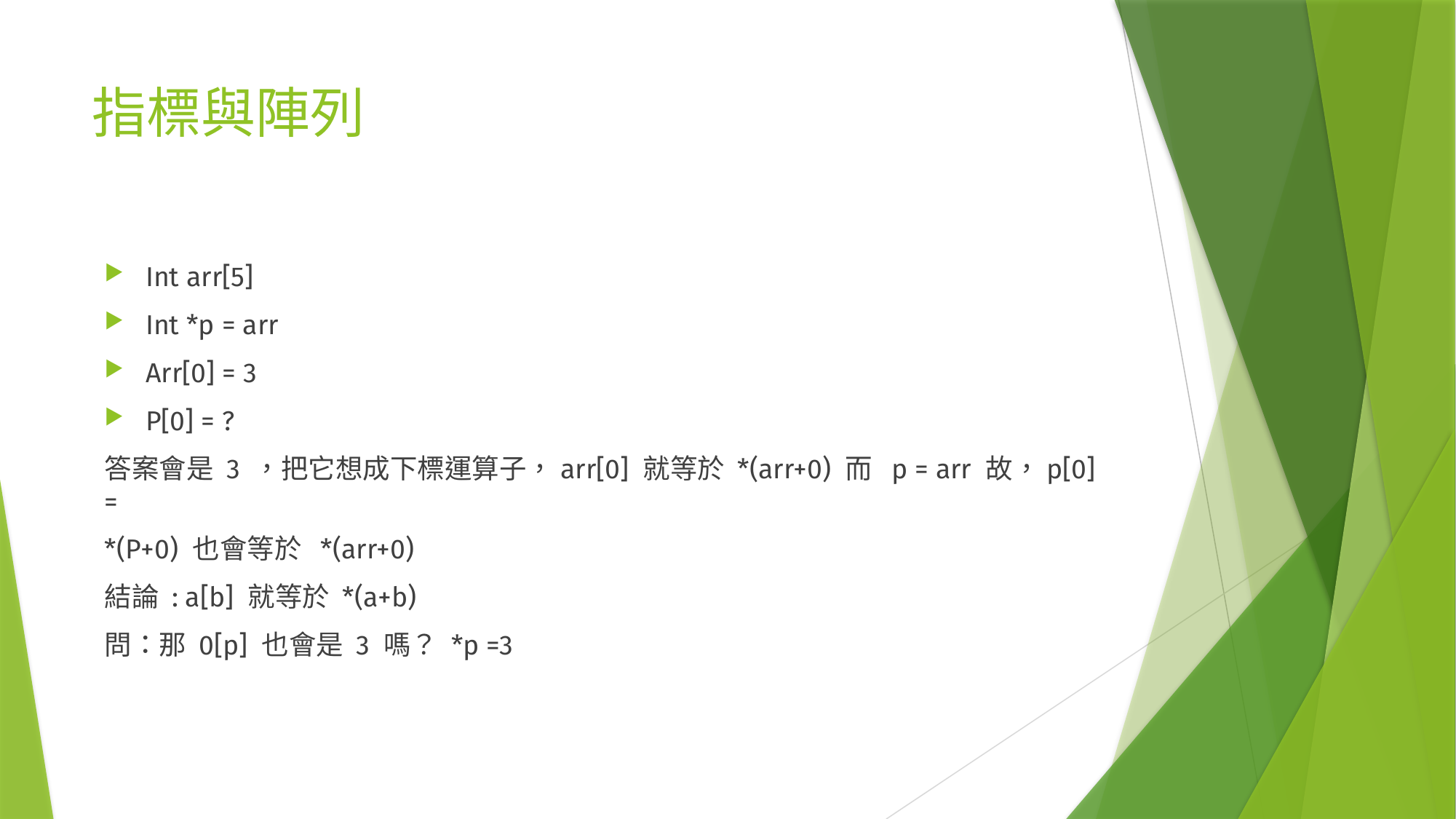

# 指標與陣列
Int arr[5]
Int *p = arr
Arr[0] = 3
P[0] = ?
答案會是 3 ，把它想成下標運算子，arr[0] 就等於 *(arr+0) 而  p = arr 故，p[0] =
*(P+0) 也會等於  *(arr+0)
結論 : a[b] 就等於 *(a+b)
問：那 0[p] 也會是 3 嗎？ *p =3